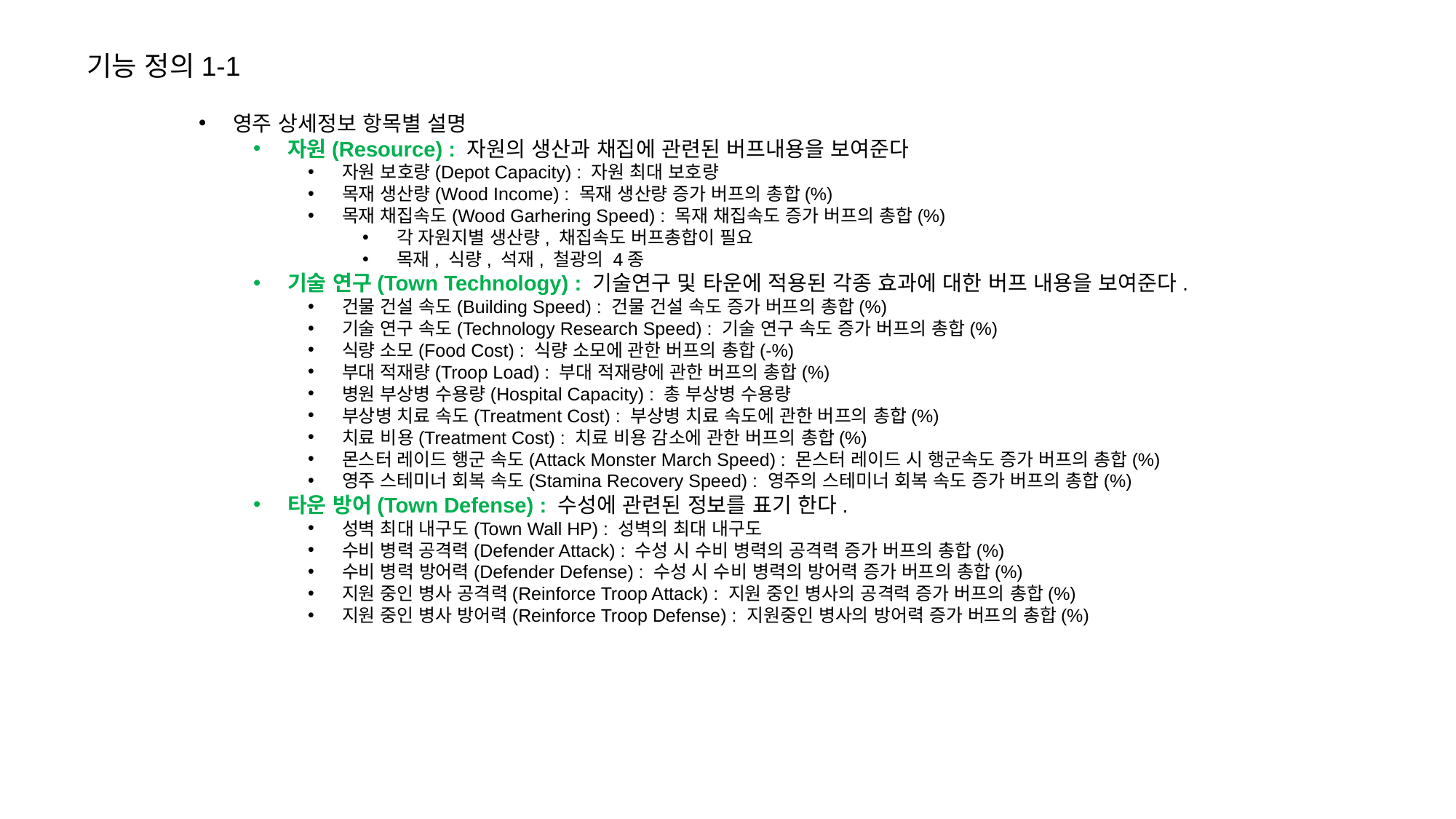

기능 정의1-1
영주 상세정보 항목별 설명
자원(Resource) : 자원의 생산과 채집에 관련된 버프내용을 보여준다
자원 보호량(Depot Capacity) : 자원 최대 보호량
목재 생산량(Wood Income) : 목재 생산량 증가 버프의 총합(%)
목재 채집속도(Wood Garhering Speed) : 목재 채집속도 증가 버프의 총합(%)
각 자원지별 생산량, 채집속도 버프총합이 필요
목재, 식량, 석재, 철광의 4종
기술 연구(Town Technology) : 기술연구 및 타운에 적용된 각종 효과에 대한 버프 내용을 보여준다.
건물 건설 속도(Building Speed) : 건물 건설 속도 증가 버프의 총합(%)
기술 연구 속도(Technology Research Speed) : 기술 연구 속도 증가 버프의 총합(%)
식량 소모(Food Cost) : 식량 소모에 관한 버프의 총합(-%)
부대 적재량(Troop Load) : 부대 적재량에 관한 버프의 총합(%)
병원 부상병 수용량(Hospital Capacity) : 총 부상병 수용량
부상병 치료 속도(Treatment Cost) : 부상병 치료 속도에 관한 버프의 총합(%)
치료 비용(Treatment Cost) : 치료 비용 감소에 관한 버프의 총합(%)
몬스터 레이드 행군 속도(Attack Monster March Speed) : 몬스터 레이드 시 행군속도 증가 버프의 총합(%)
영주 스테미너 회복 속도(Stamina Recovery Speed) : 영주의 스테미너 회복 속도 증가 버프의 총합(%)
타운 방어(Town Defense) : 수성에 관련된 정보를 표기 한다.
성벽 최대 내구도(Town Wall HP) : 성벽의 최대 내구도
수비 병력 공격력(Defender Attack) : 수성 시 수비 병력의 공격력 증가 버프의 총합(%)
수비 병력 방어력(Defender Defense) : 수성 시 수비 병력의 방어력 증가 버프의 총합(%)
지원 중인 병사 공격력(Reinforce Troop Attack) : 지원 중인 병사의 공격력 증가 버프의 총합(%)
지원 중인 병사 방어력(Reinforce Troop Defense) : 지원중인 병사의 방어력 증가 버프의 총합(%)